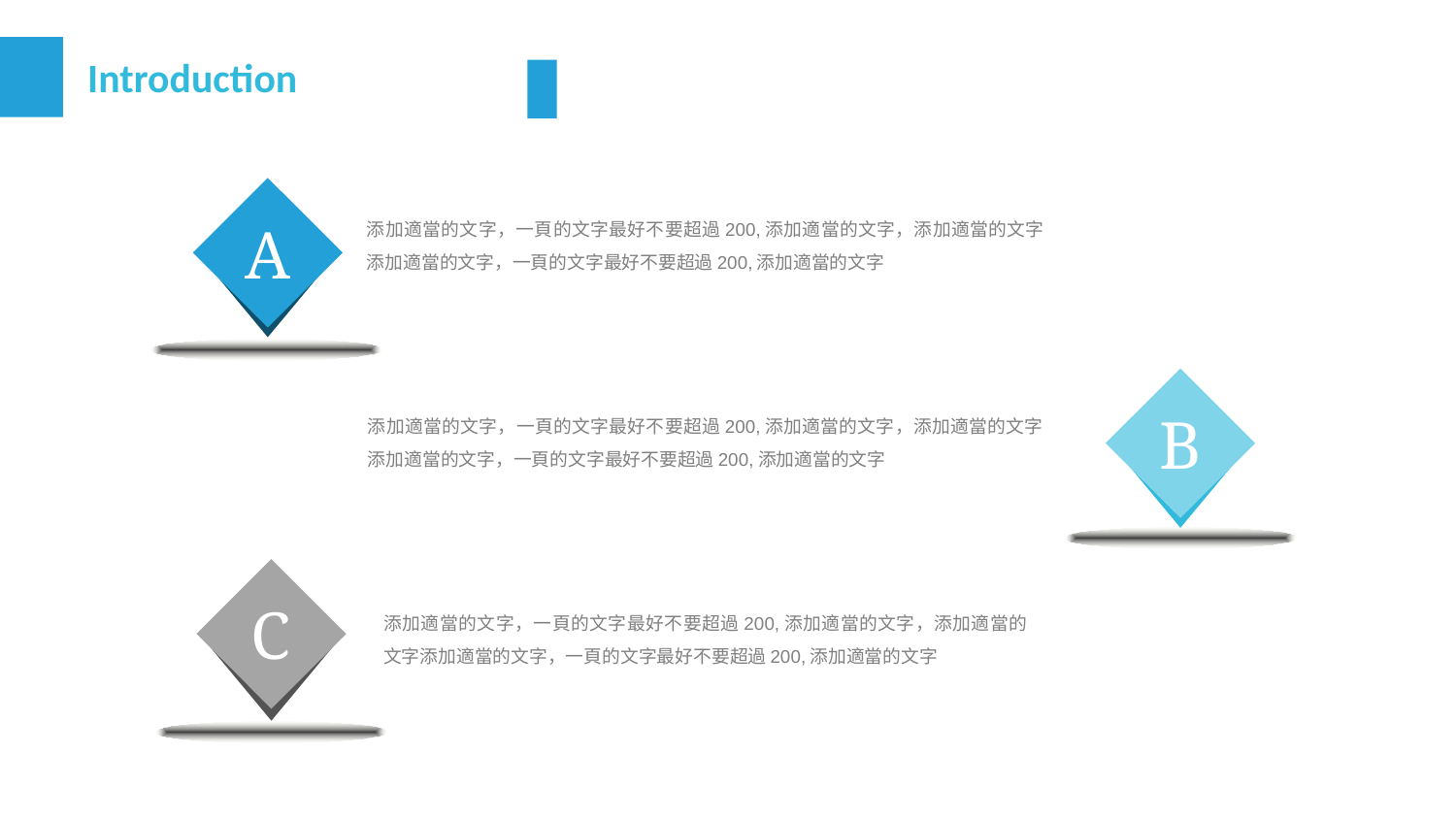

Introduction

A

添加適當的文字，一頁的文字最好不要超過200,添加適當的文字，添加適當的文字添加適當的文字，一頁的文字最好不要超過200,添加適當的文字

B

添加適當的文字，一頁的文字最好不要超過200,添加適當的文字，添加適當的文字添加適當的文字，一頁的文字最好不要超過200,添加適當的文字

C

添加適當的文字，一頁的文字最好不要超過200,添加適當的文字，添加適當的文字添加適當的文字，一頁的文字最好不要超過200,添加適當的文字